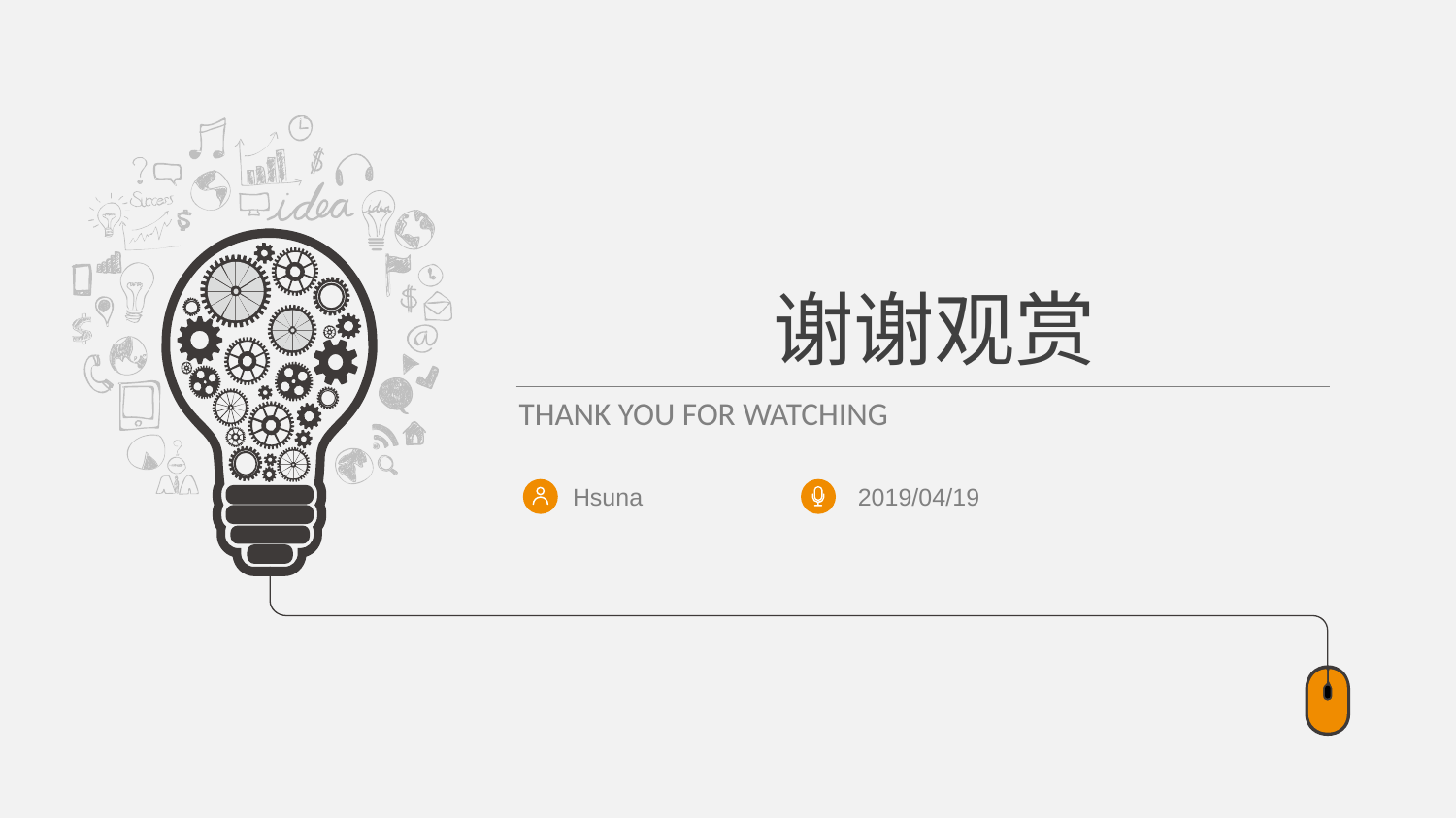

谢谢观赏
THANK YOU FOR WATCHING
Hsuna
2019/04/19